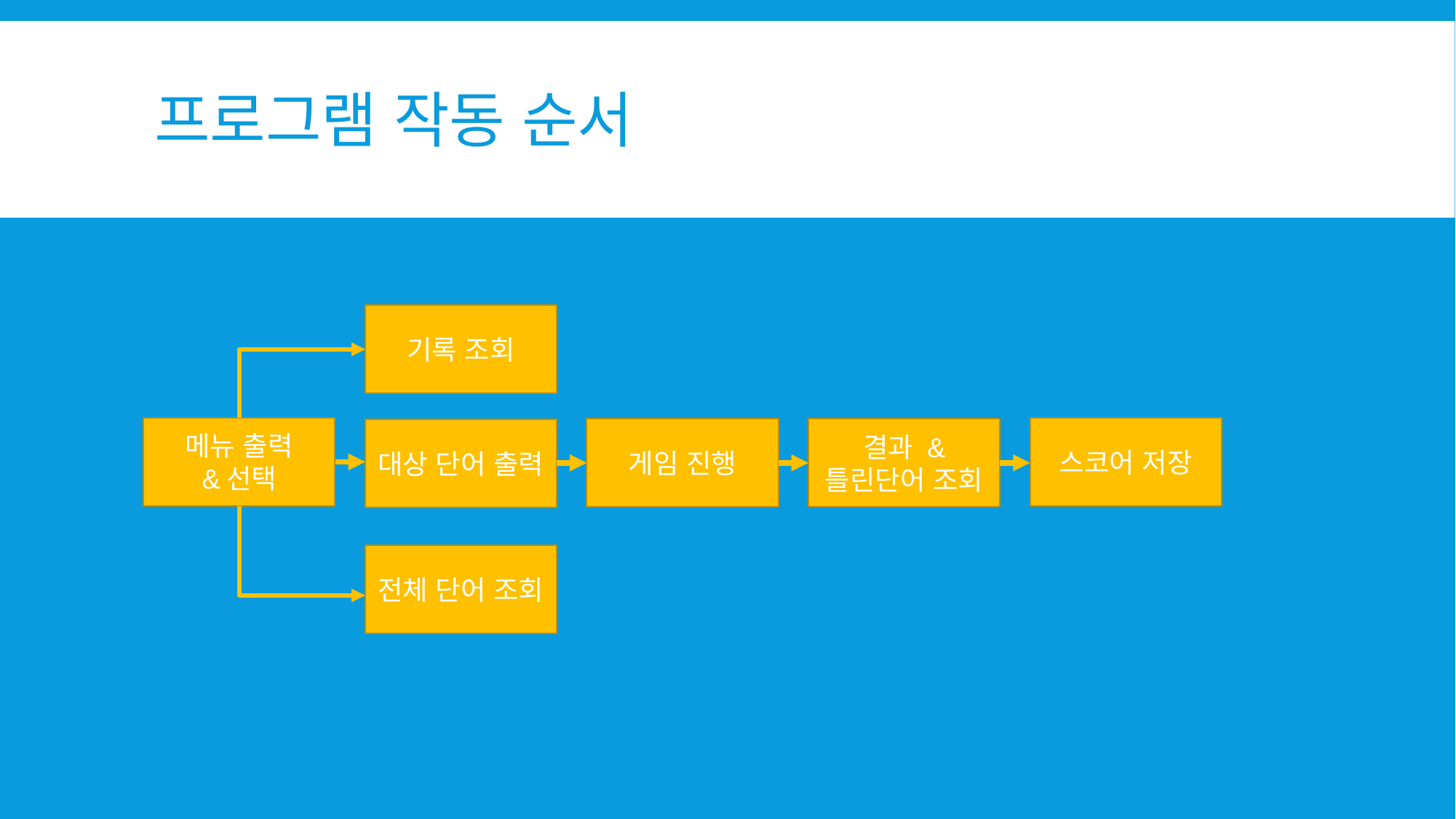

# 프로그램 작동 순서

기록 조회
메뉴 출력
&선택
스코어 저장
게임 진행
결과 & 틀린단어 조회
대상 단어 출력
전체 단어 조회